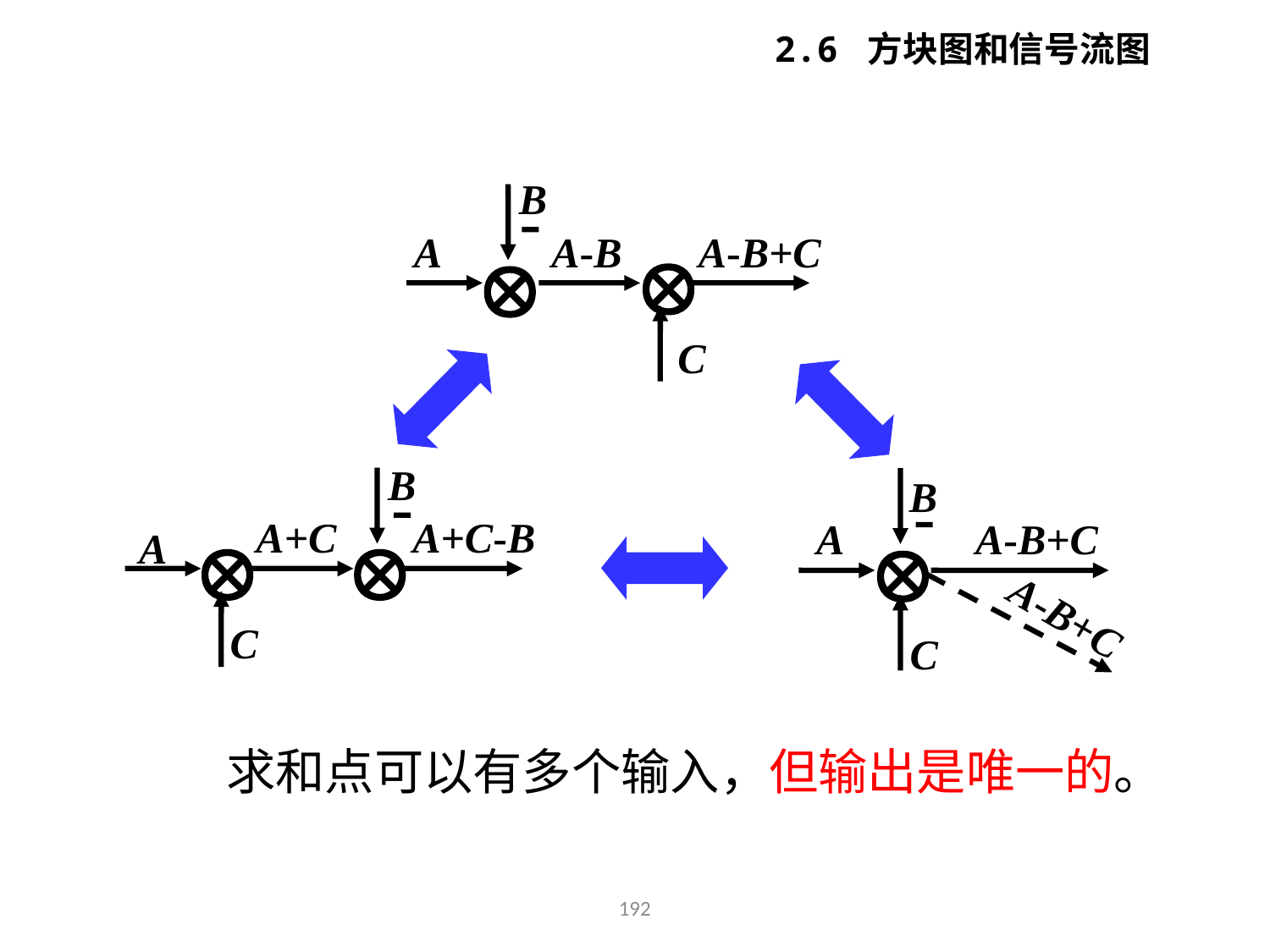

2.6 方块图和信号流图
B

A
A-B
A-B+C
⊗
⊗

C

B

A+C
A+C-B
⊗
⊗
A

C

B

A
A-B+C
⊗

A-B+C

C

求和点可以有多个输入，但输出是唯一的。
192